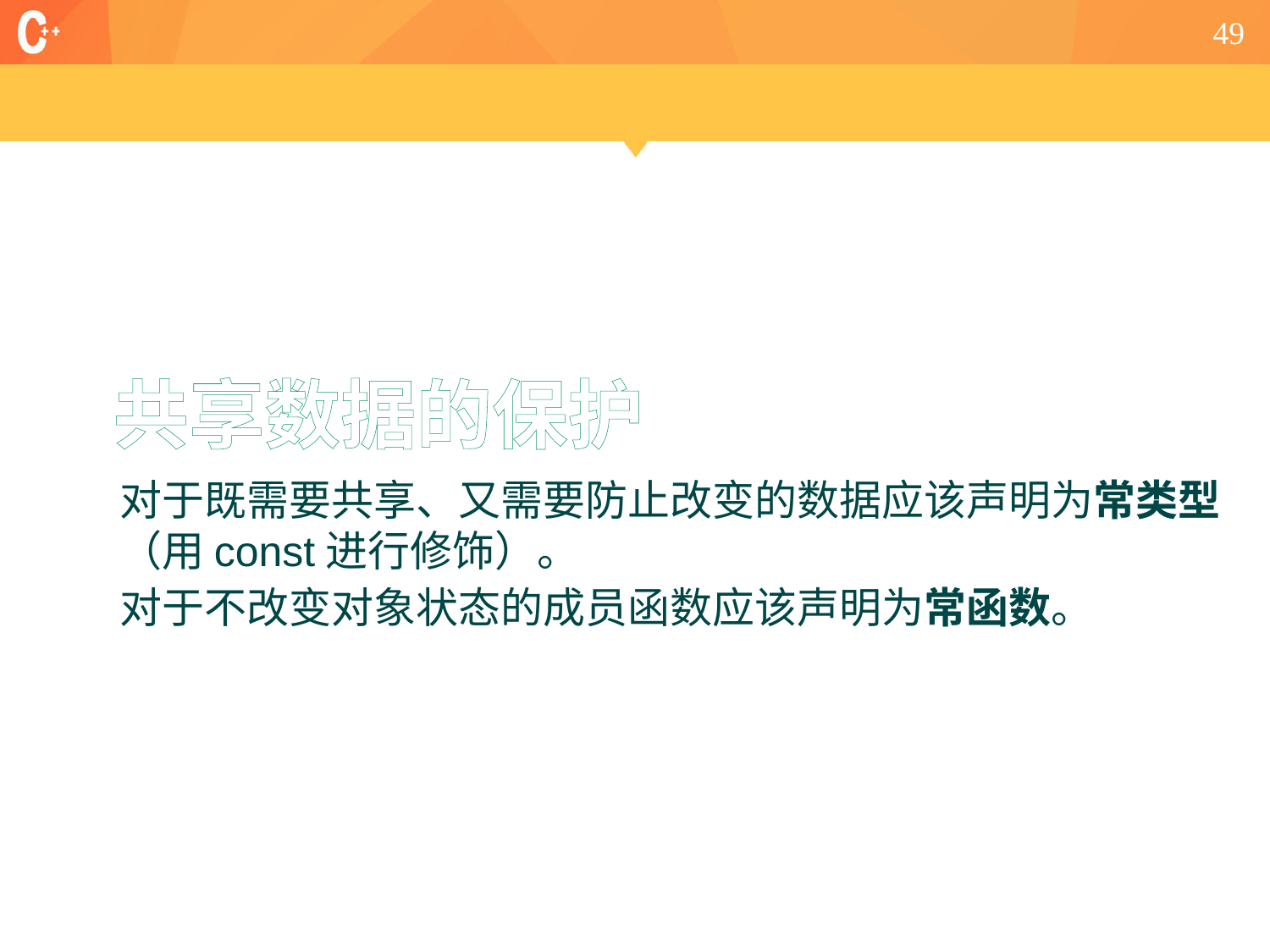

49
# 共享数据的保护
对于既需要共享、又需要防止改变的数据应该声明为常类型（用const进行修饰）。
对于不改变对象状态的成员函数应该声明为常函数。